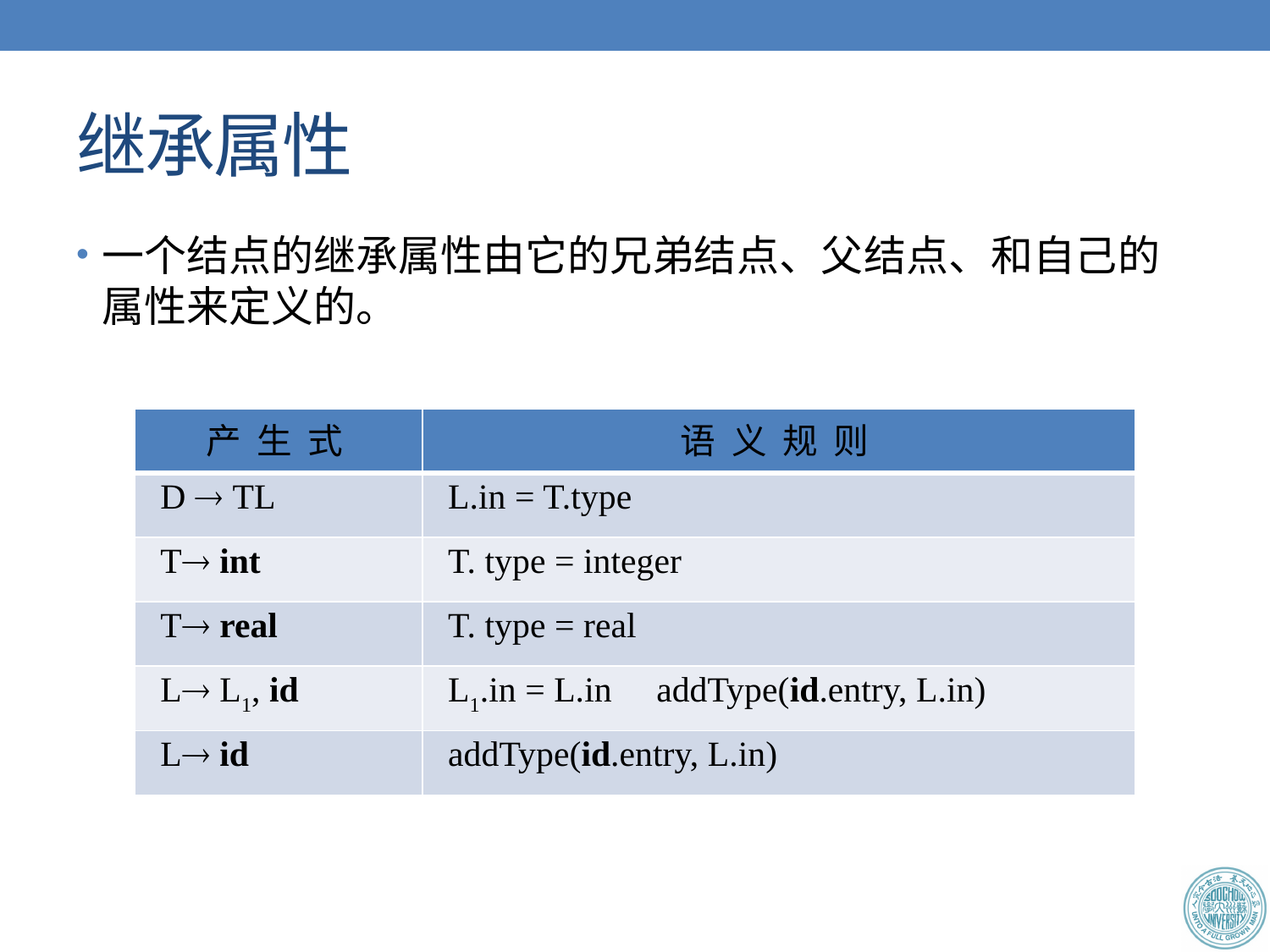

# 继承属性
一个结点的继承属性由它的兄弟结点、父结点、和自己的属性来定义的。
| 产 生 式 | 语 义 规 则 |
| --- | --- |
| D → TL | L.in = T.type |
| T→ int | T. type = integer |
| T→ real | T. type = real |
| L→ L1, id | L1.in = L.in addType(id.entry, L.in) |
| L→ id | addType(id.entry, L.in) |